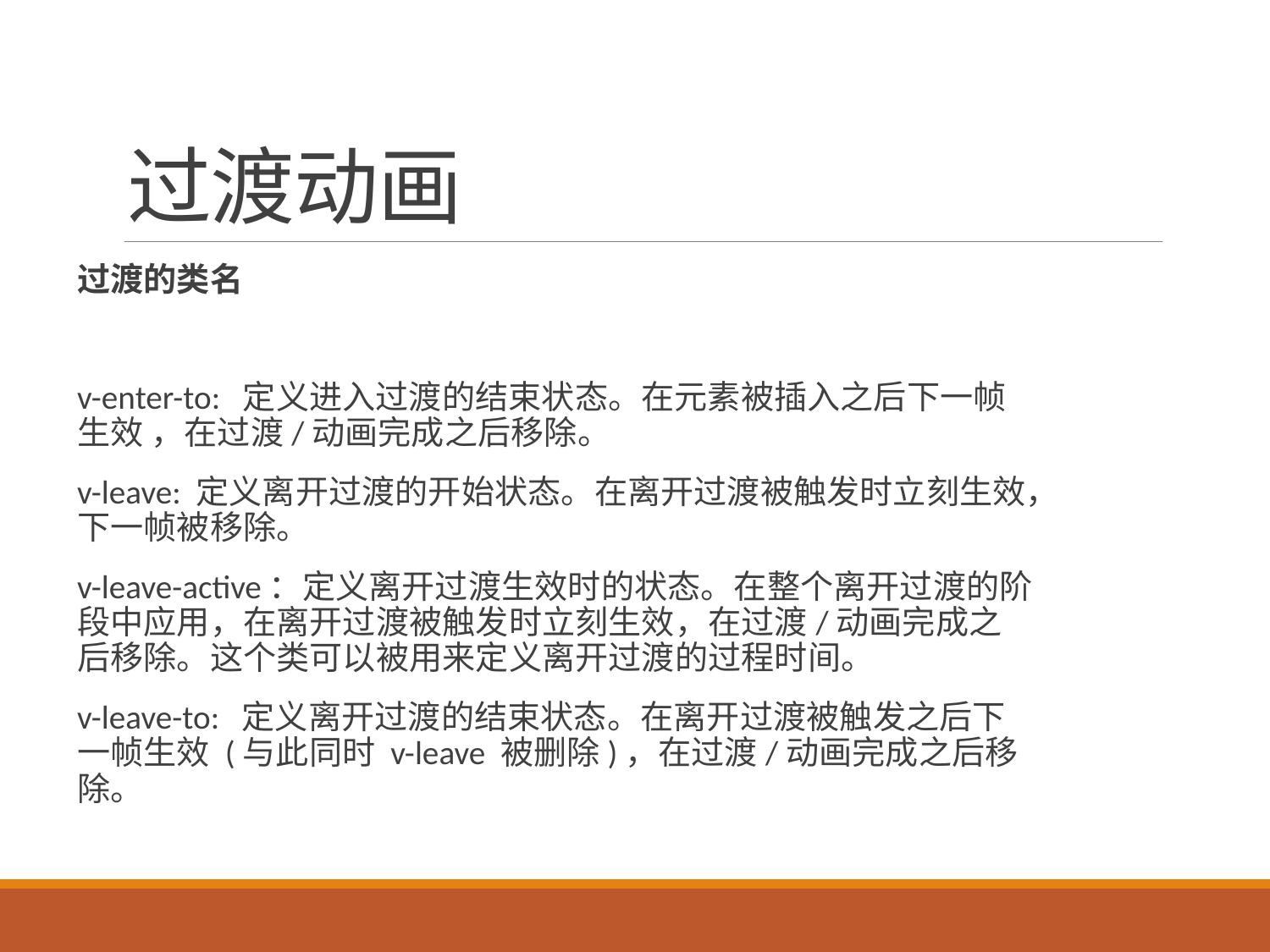

# 过渡动画
过渡的类名

v-enter-to:  定义进入过渡的结束状态。在元素被插入之后下一帧生效 ，在过渡/动画完成之后移除。
v-leave: 定义离开过渡的开始状态。在离开过渡被触发时立刻生效，下一帧被移除。
v-leave-active：定义离开过渡生效时的状态。在整个离开过渡的阶段中应用，在离开过渡被触发时立刻生效，在过渡/动画完成之后移除。这个类可以被用来定义离开过渡的过程时间。
v-leave-to:  定义离开过渡的结束状态。在离开过渡被触发之后下一帧生效 (与此同时 v-leave 被删除)，在过渡/动画完成之后移除。